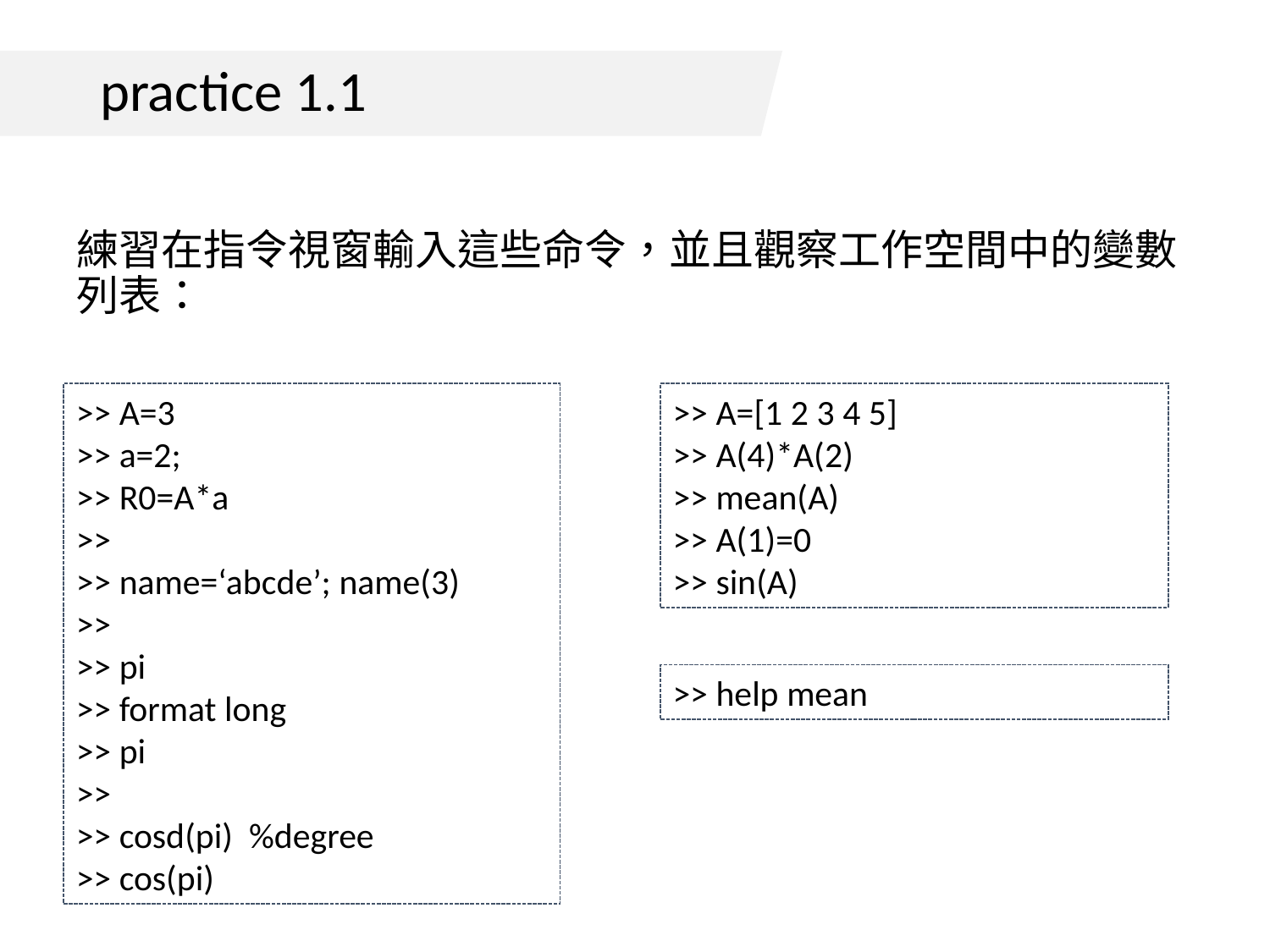

# practice 1.1
練習在指令視窗輸入這些命令，並且觀察工作空間中的變數列表：

>> A=3
>> a=2;
>> R0=A*a
>>
>> name=‘abcde’; name(3)
>>
>> pi
>> format long
>> pi
>>
>> cosd(pi)  %degree
>> cos(pi)
>> A=[1 2 3 4 5]
>> A(4)*A(2)
>> mean(A)
>> A(1)=0
>> sin(A)
>> help mean